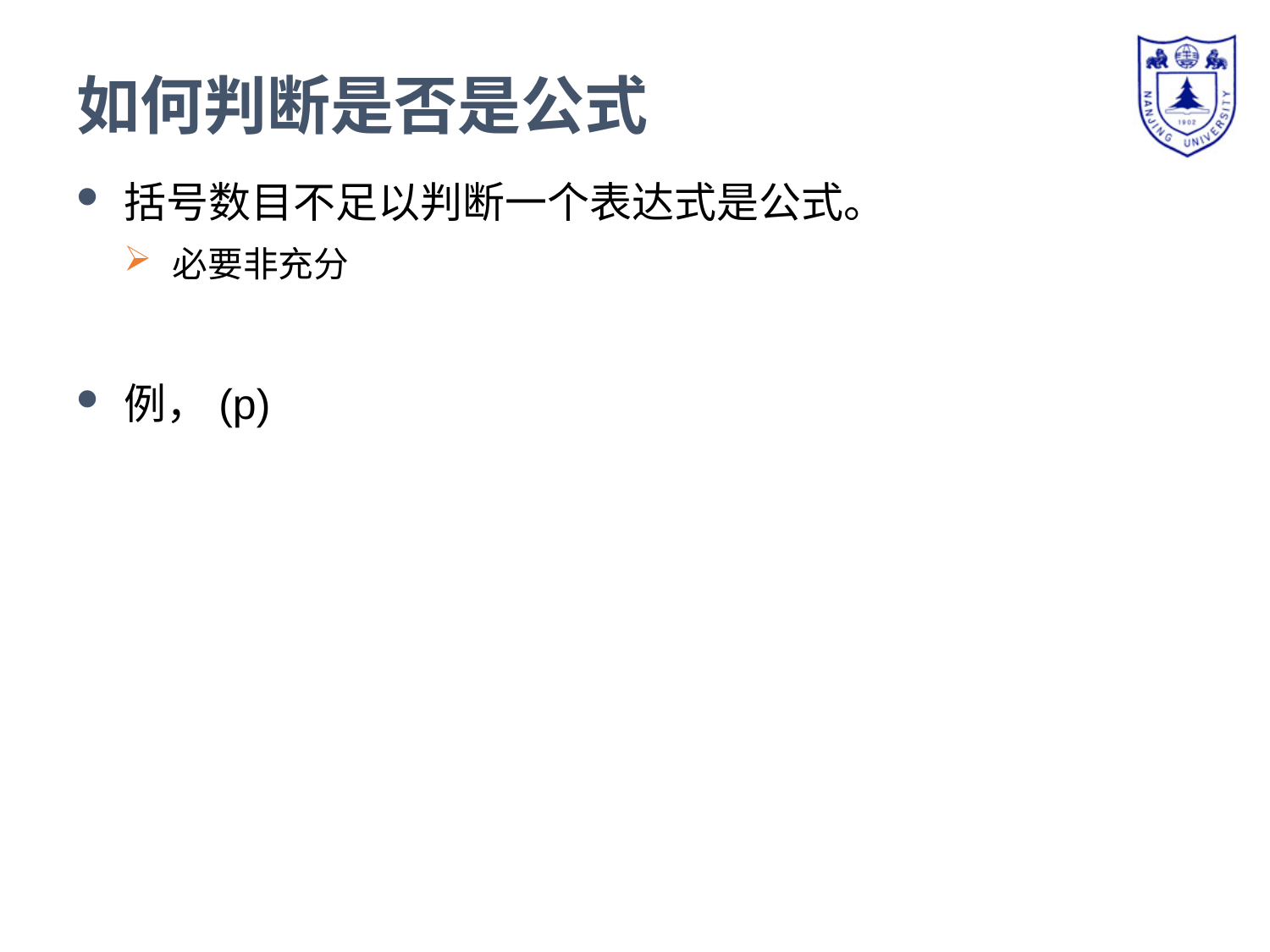

# 如何判断是否是公式
括号数目不足以判断一个表达式是公式。
必要非充分

例，(p)

78